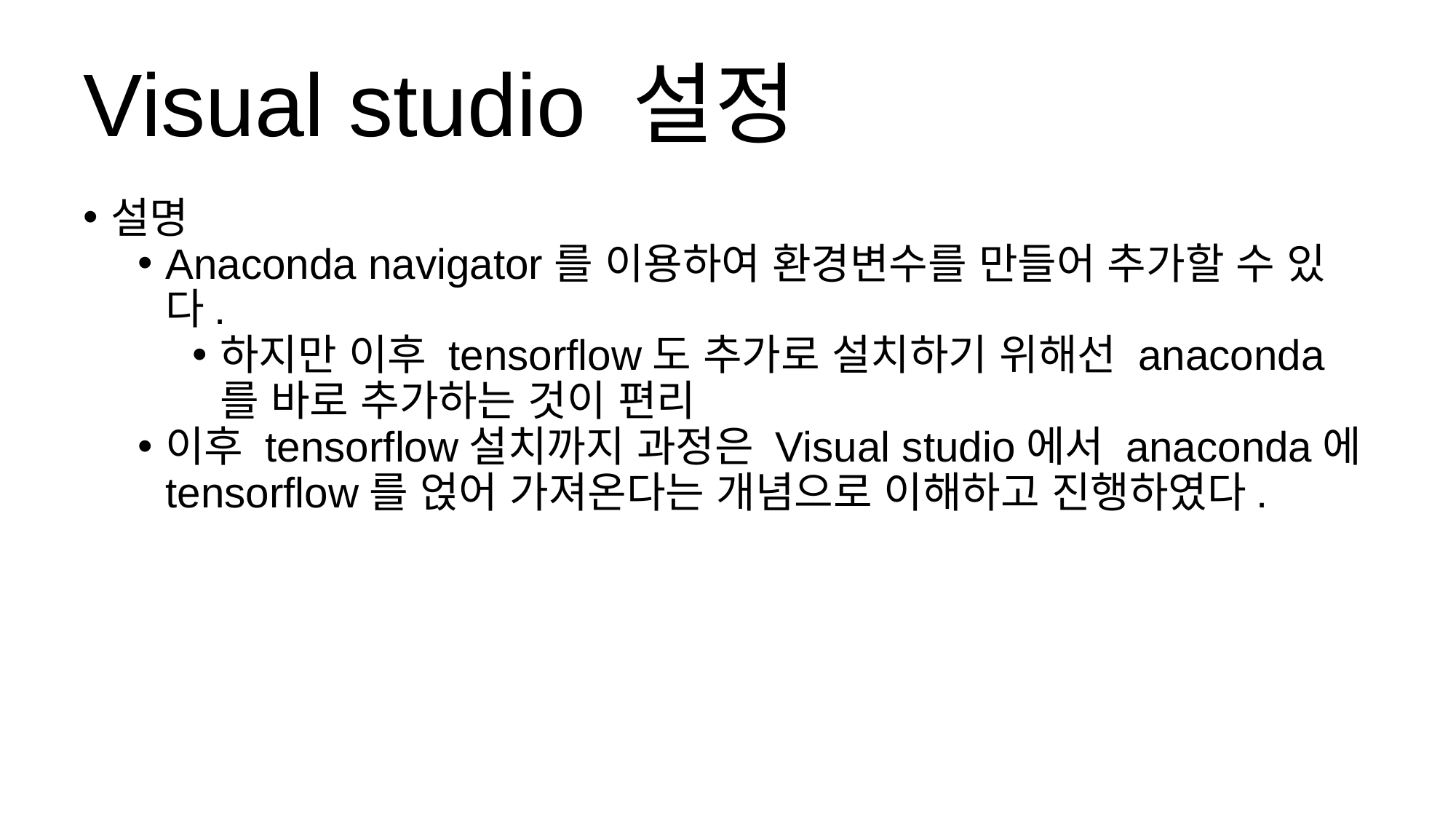

# Visual studio 설정
설명
Anaconda navigator를 이용하여 환경변수를 만들어 추가할 수 있다.
하지만 이후 tensorflow도 추가로 설치하기 위해선 anaconda를 바로 추가하는 것이 편리
이후 tensorflow설치까지 과정은 Visual studio에서 anaconda에 tensorflow를 얹어 가져온다는 개념으로 이해하고 진행하였다.